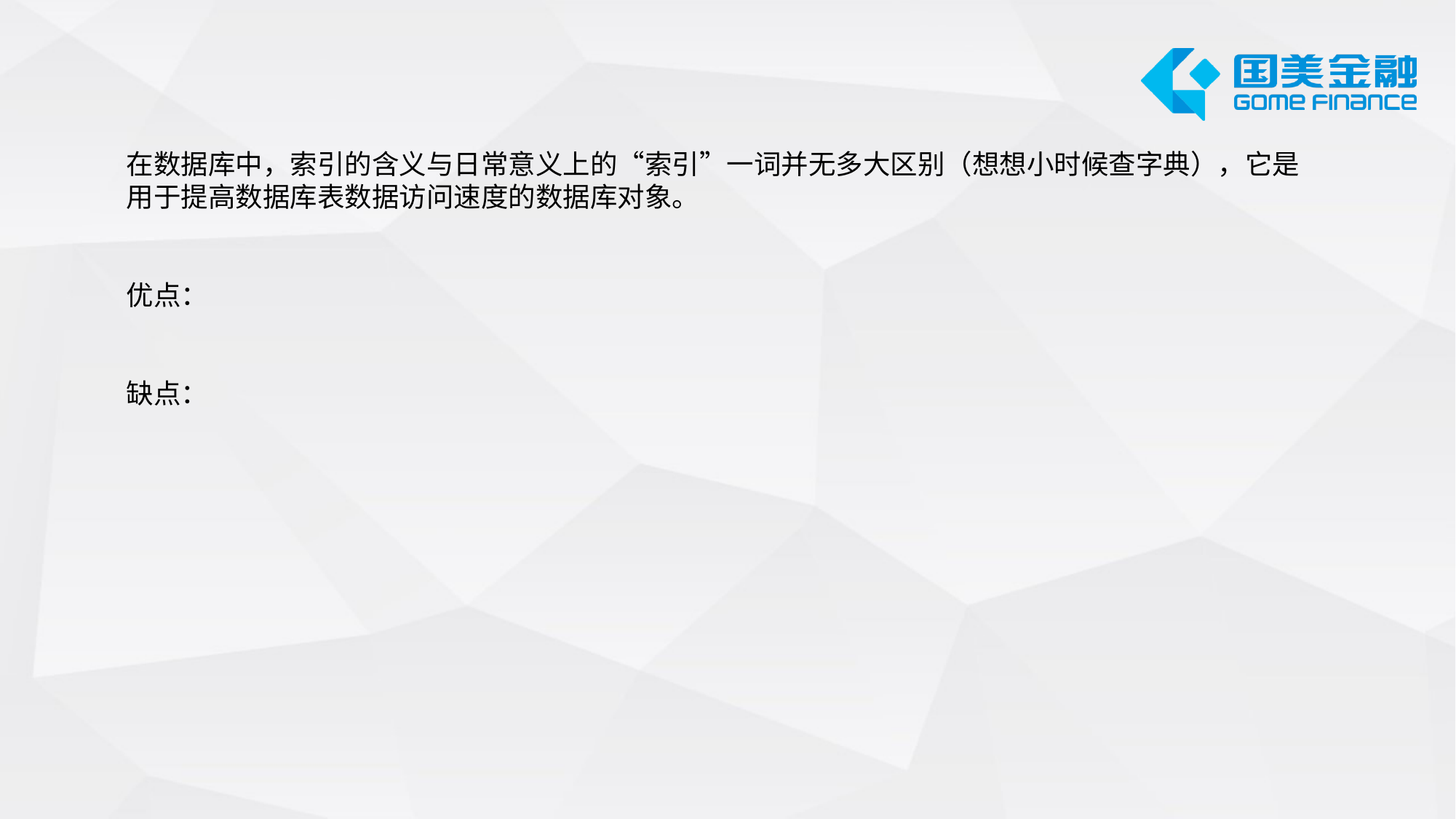

在数据库中，索引的含义与日常意义上的“索引”一词并无多大区别（想想小时候查字典），它是用于提高数据库表数据访问速度的数据库对象。

优点：

缺点：